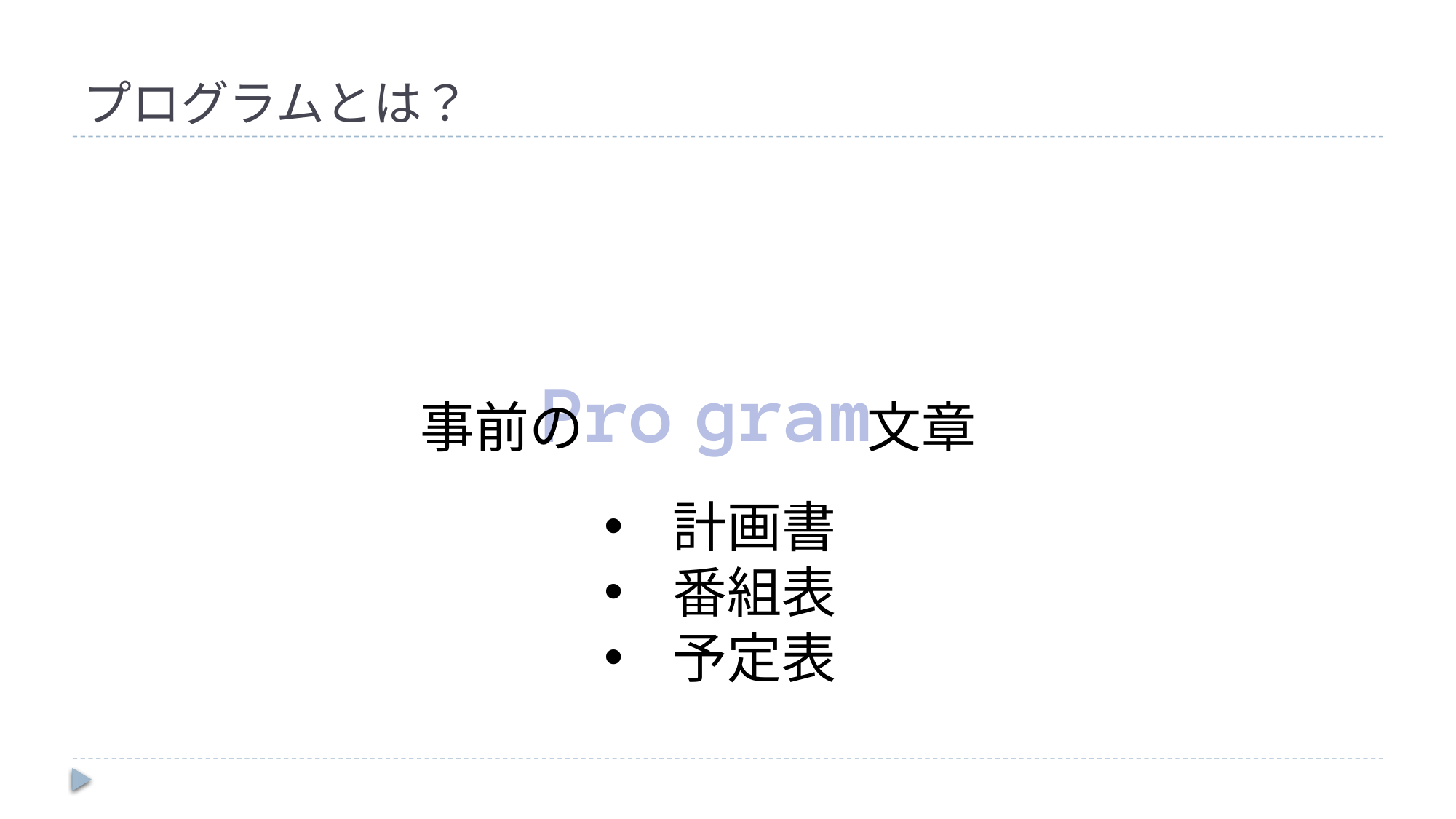

# プログラムとは？
gram
Pro
文章
事前の
計画書
番組表
予定表